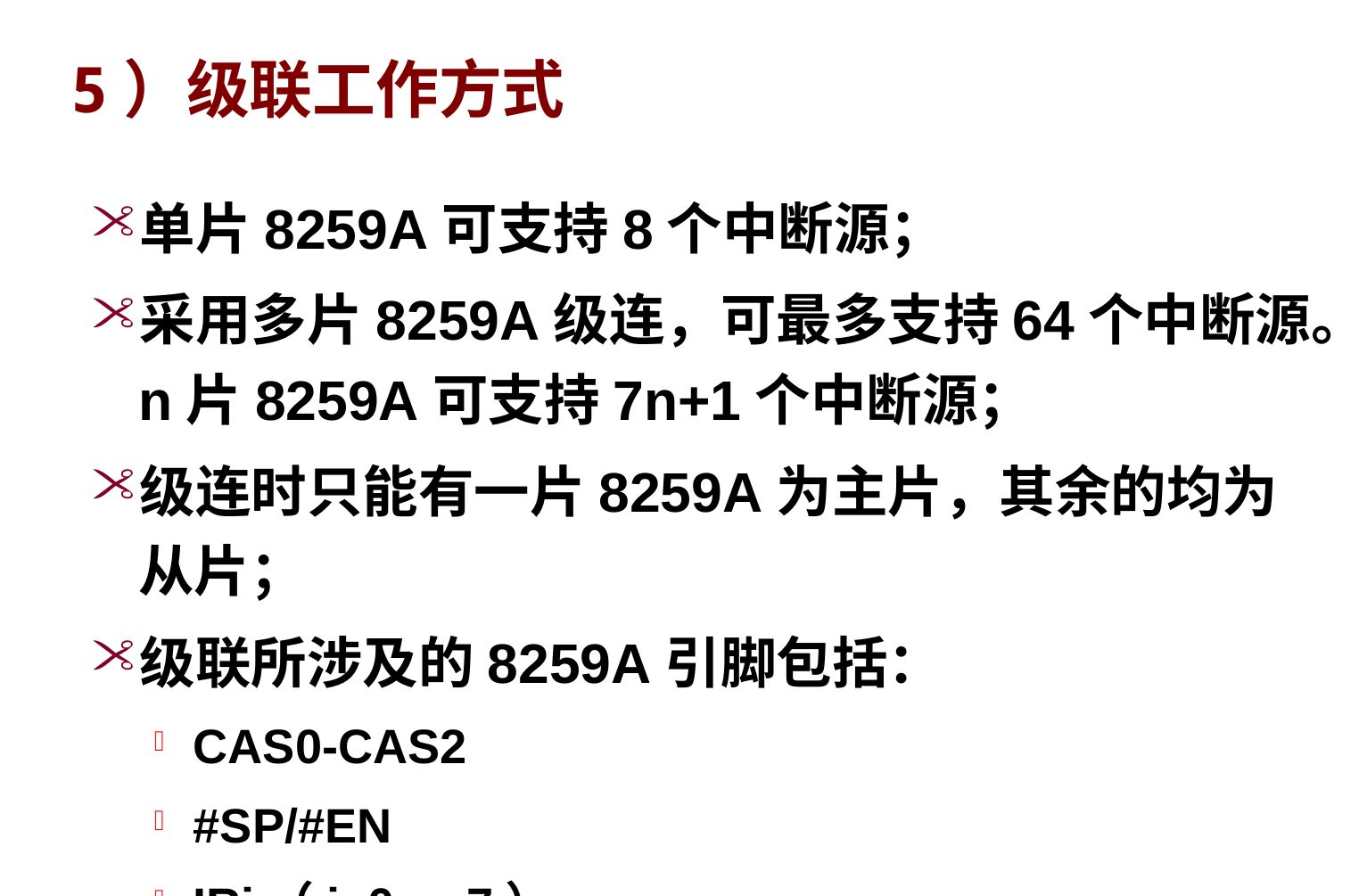

# 5）级联工作方式
单片8259A可支持8个中断源；
采用多片8259A级连，可最多支持64个中断源。n片8259A可支持7n+1个中断源；
级连时只能有一片8259A为主片，其余的均为从片；
级联所涉及的8259A引脚包括：
CAS0-CAS2
#SP/#EN
IRi（i=0～7）
INT